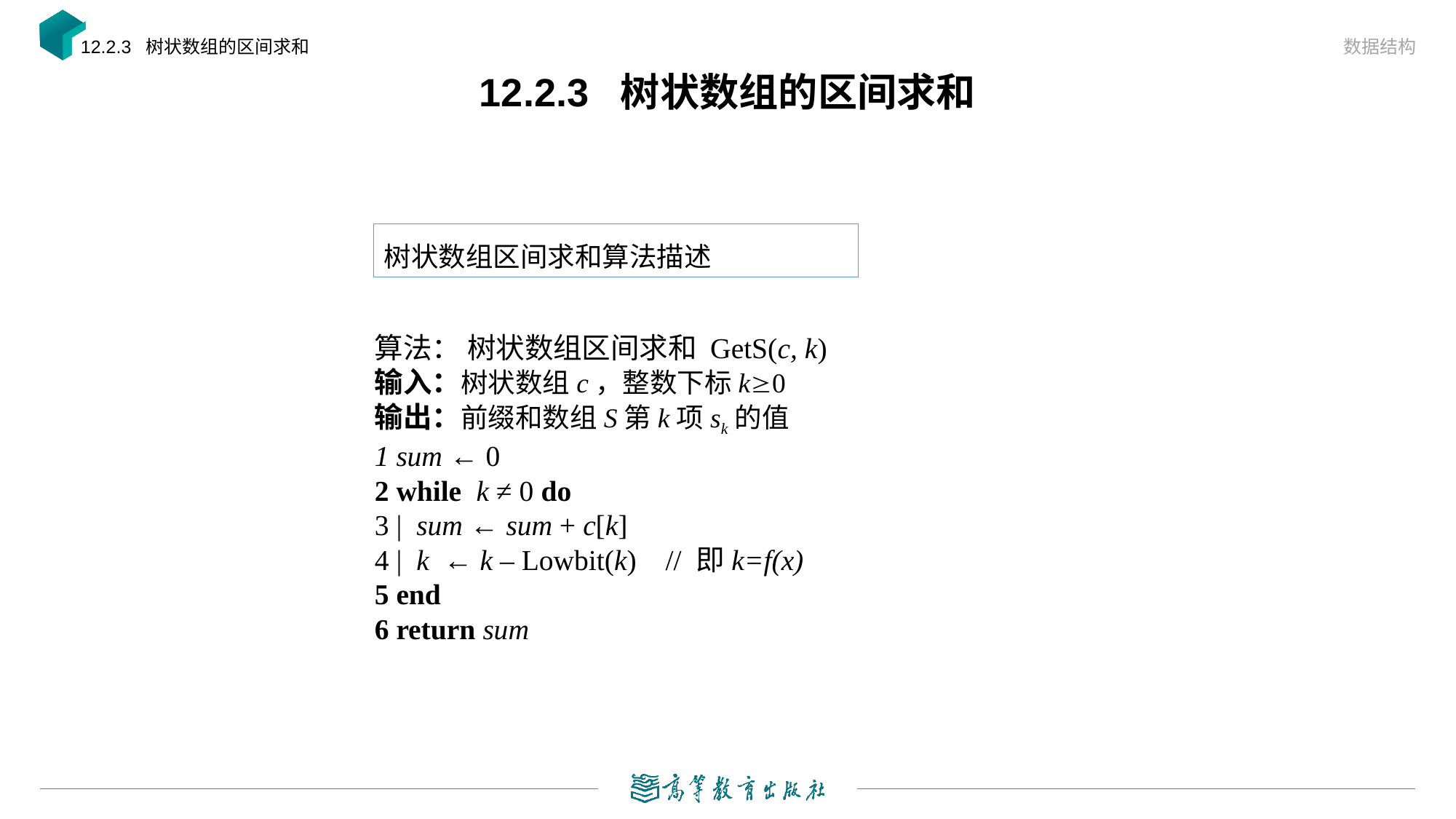

数据结构
12.2.3  树状数组的区间求和
12.2.3  树状数组的区间求和
树状数组区间求和算法描述
算法： 树状数组区间求和 GetS(c, k)
输入：树状数组c，整数下标k≥0
输出：前缀和数组S第k项sk的值
1 sum ← 0
2 while  k ≠ 0 do
3 |  sum ← sum + c[k]
4 |  k  ← k – Lowbit(k)    // 即k=f(x)
5 end
6 return sum